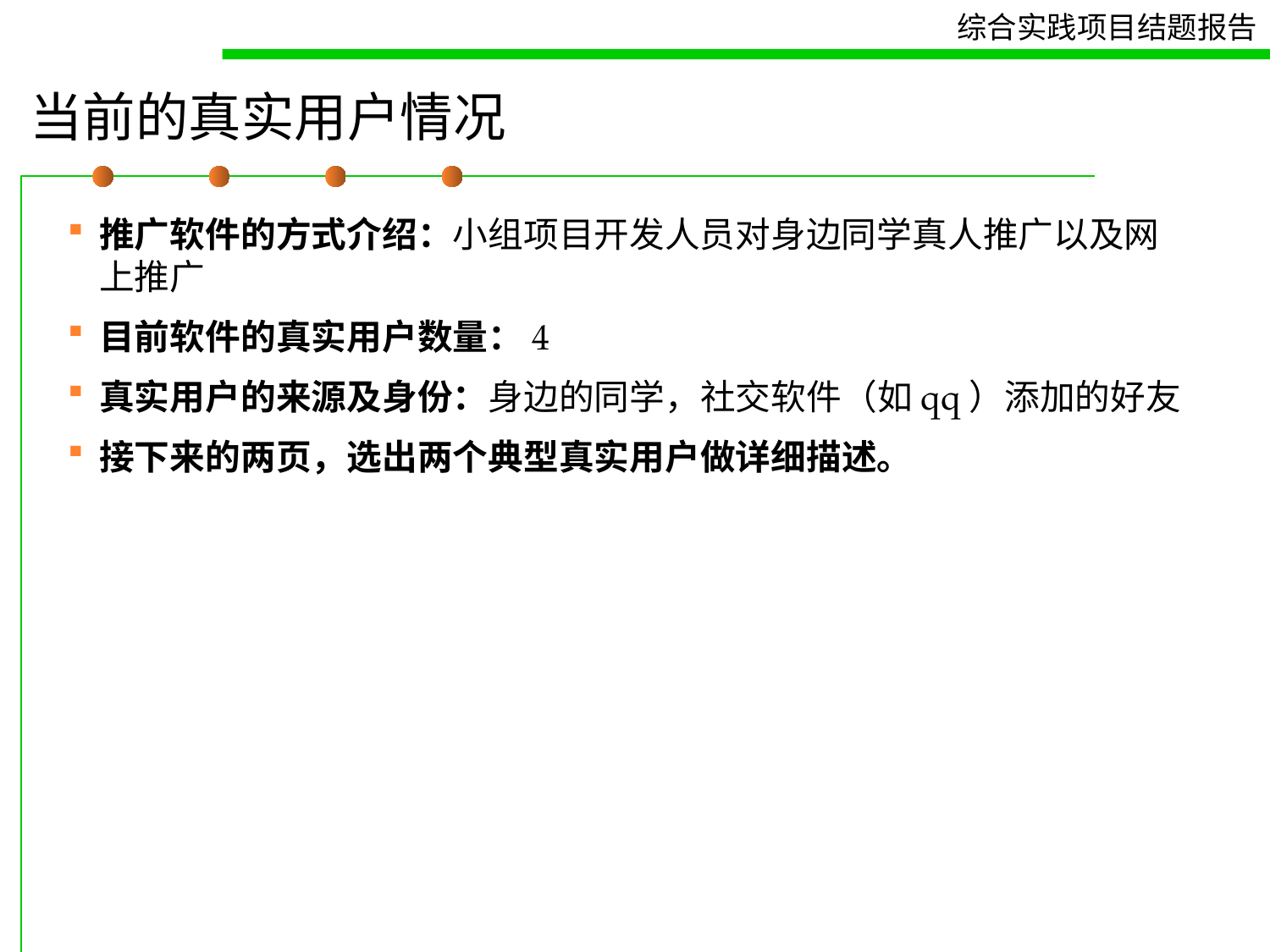

# 当前的真实用户情况
推广软件的方式介绍：小组项目开发人员对身边同学真人推广以及网上推广
目前软件的真实用户数量：4
真实用户的来源及身份：身边的同学，社交软件（如qq）添加的好友
接下来的两页，选出两个典型真实用户做详细描述。